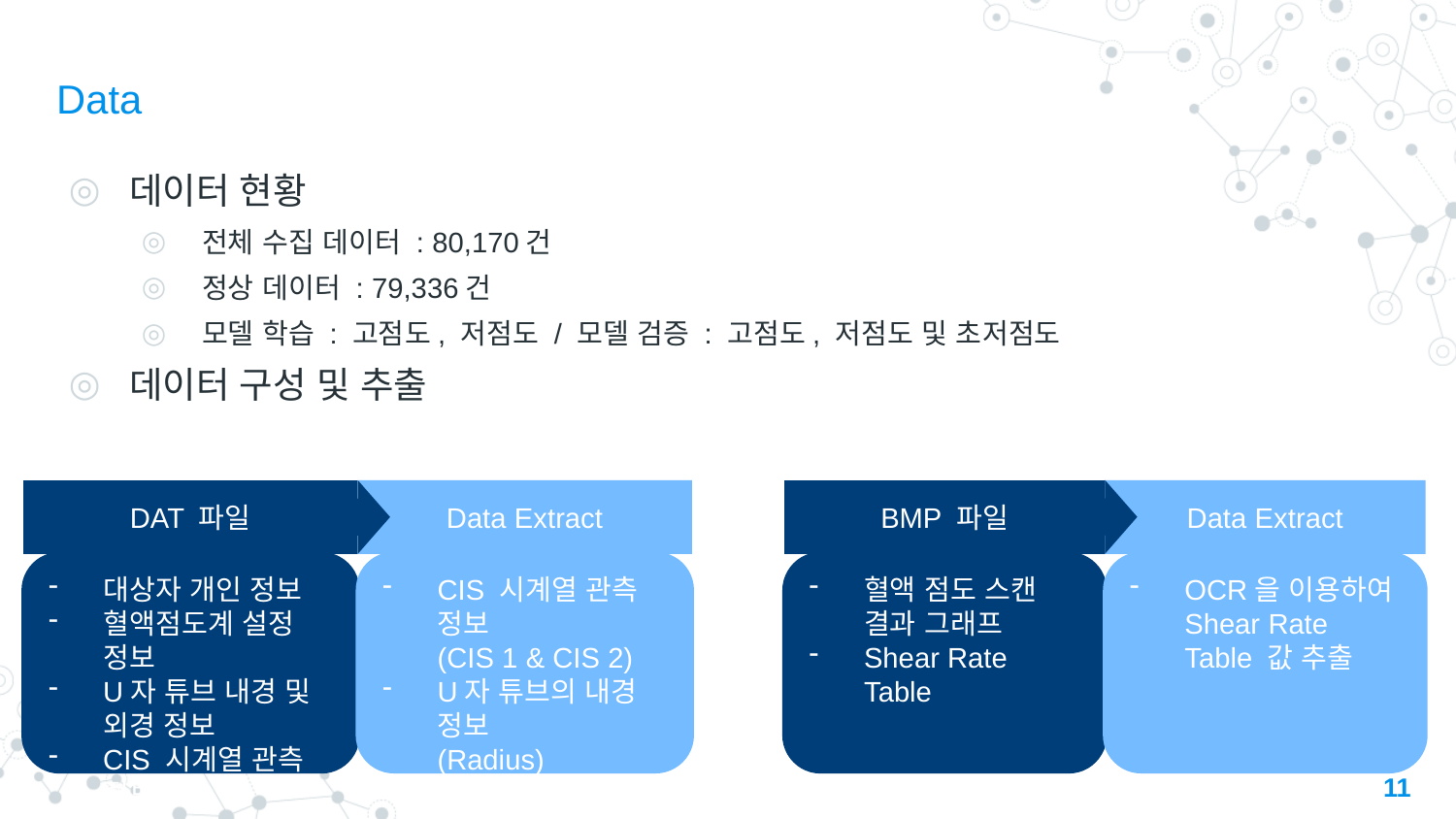

# Data
데이터 현황
전체 수집 데이터 : 80,170건
정상 데이터 : 79,336건
모델 학습 : 고점도, 저점도 / 모델 검증 : 고점도, 저점도 및 초저점도
데이터 구성 및 추출

Data Extract
BMP 파일
OCR을 이용하여 Shear Rate Table 값 추출
혈액 점도 스캔 결과 그래프
Shear Rate Table

Data Extract
DAT 파일
CIS 시계열 관측 정보
(CIS 1 & CIS 2)
U자 튜브의 내경 정보
(Radius)
대상자 개인 정보
혈액점도계 설정 정보
U자 튜브 내경 및 외경 정보
CIS 시계열 관측 정보
11